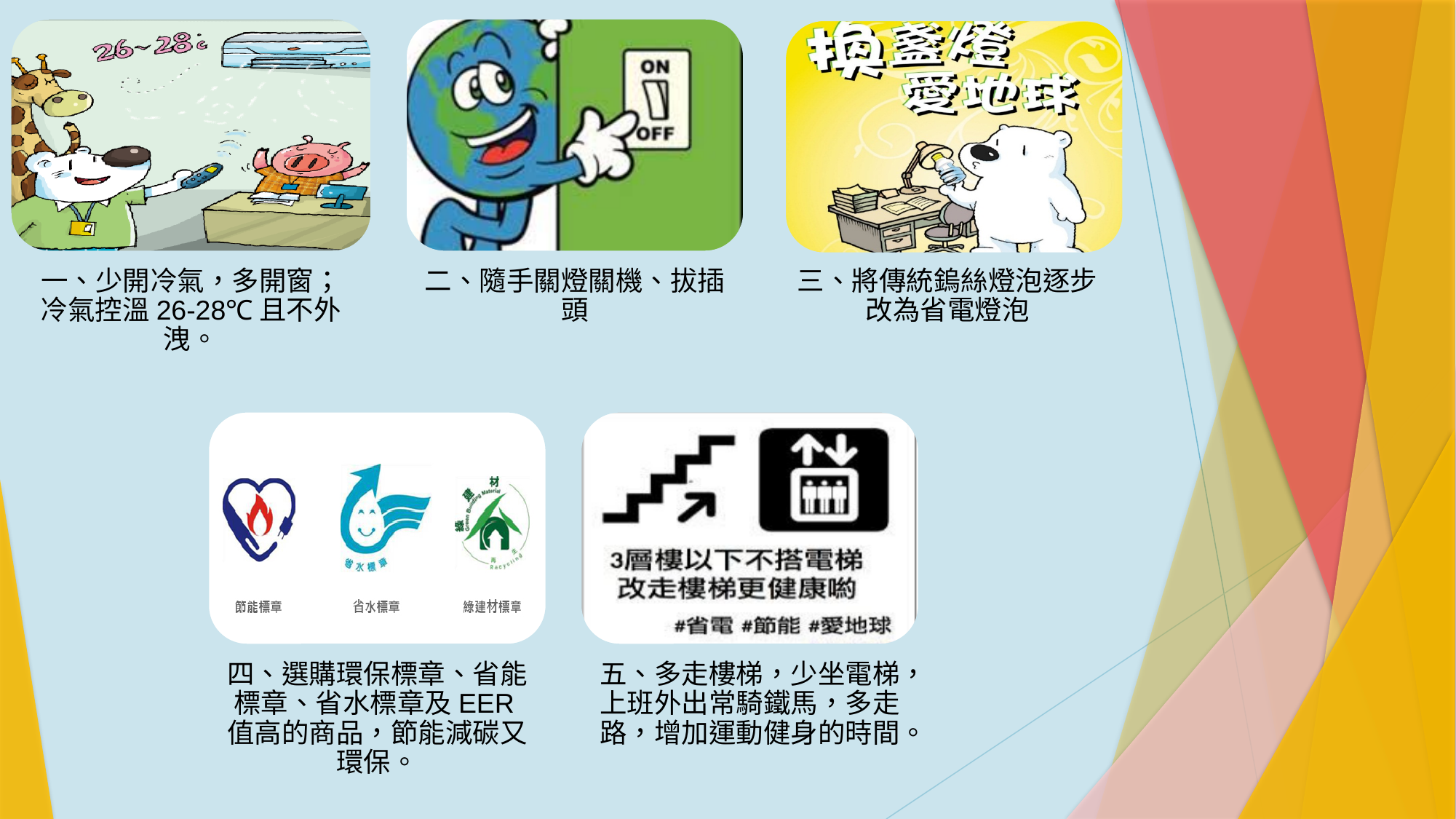

一、少開冷氣，多開窗；冷氣控溫26-28℃且不外洩。
二、隨手關燈關機、拔插頭
三、將傳統鎢絲燈泡逐步改為省電燈泡
四、選購環保標章、省能標章、省水標章及EER值高的商品，節能減碳又環保。
五、多走樓梯，少坐電梯，上班外出常騎鐵馬，多走路，增加運動健身的時間。